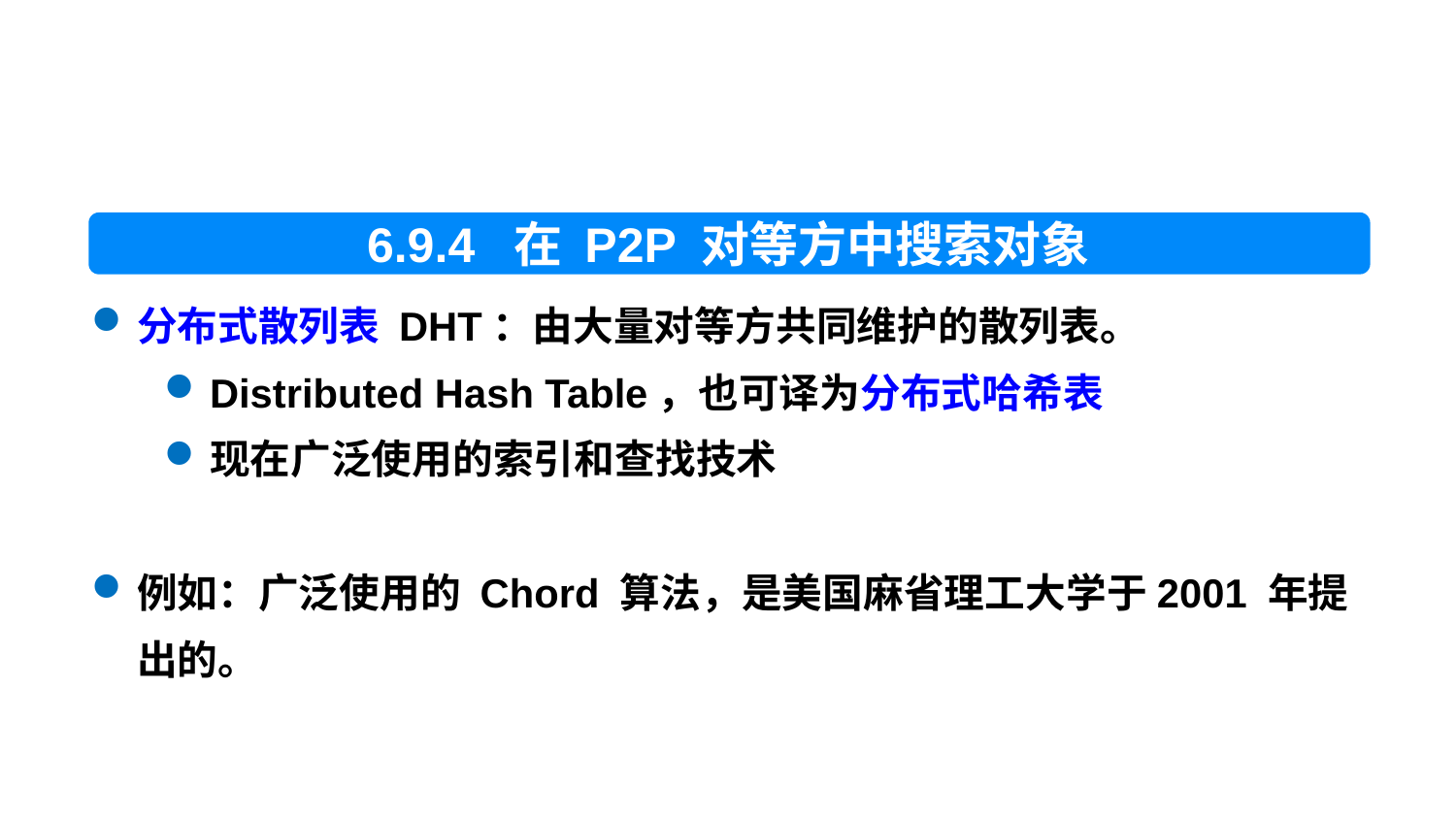

6.9.4  在 P2P 对等方中搜索对象

分布式散列表 DHT：由大量对等方共同维护的散列表。
Distributed Hash Table，也可译为分布式哈希表
现在广泛使用的索引和查找技术

例如：广泛使用的 Chord 算法，是美国麻省理工大学于2001 年提出的。
226